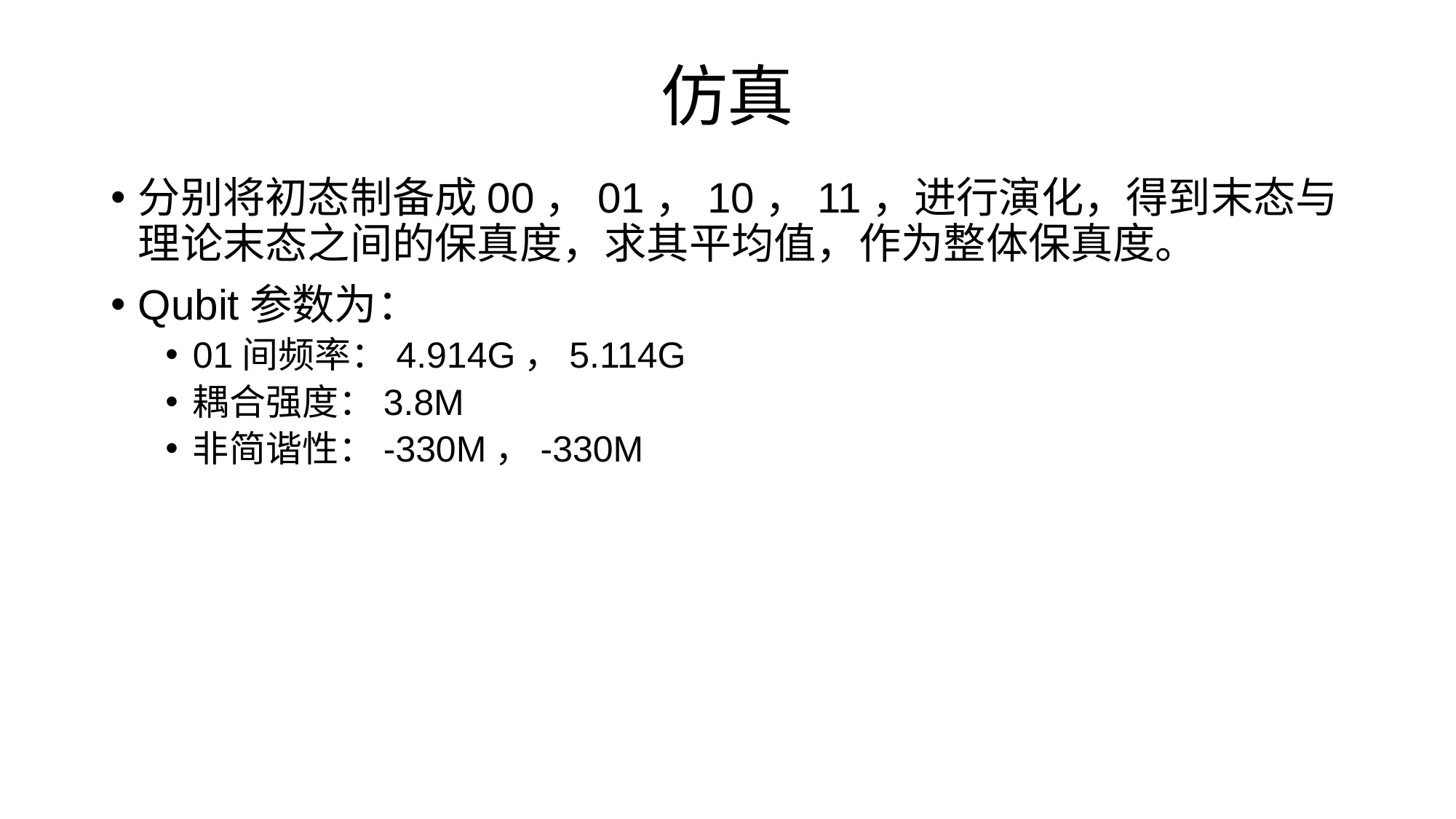

# 仿真
分别将初态制备成00，01，10，11，进行演化，得到末态与理论末态之间的保真度，求其平均值，作为整体保真度。
Qubit参数为：
01间频率：4.914G，5.114G
耦合强度：3.8M
非简谐性：-330M，-330M